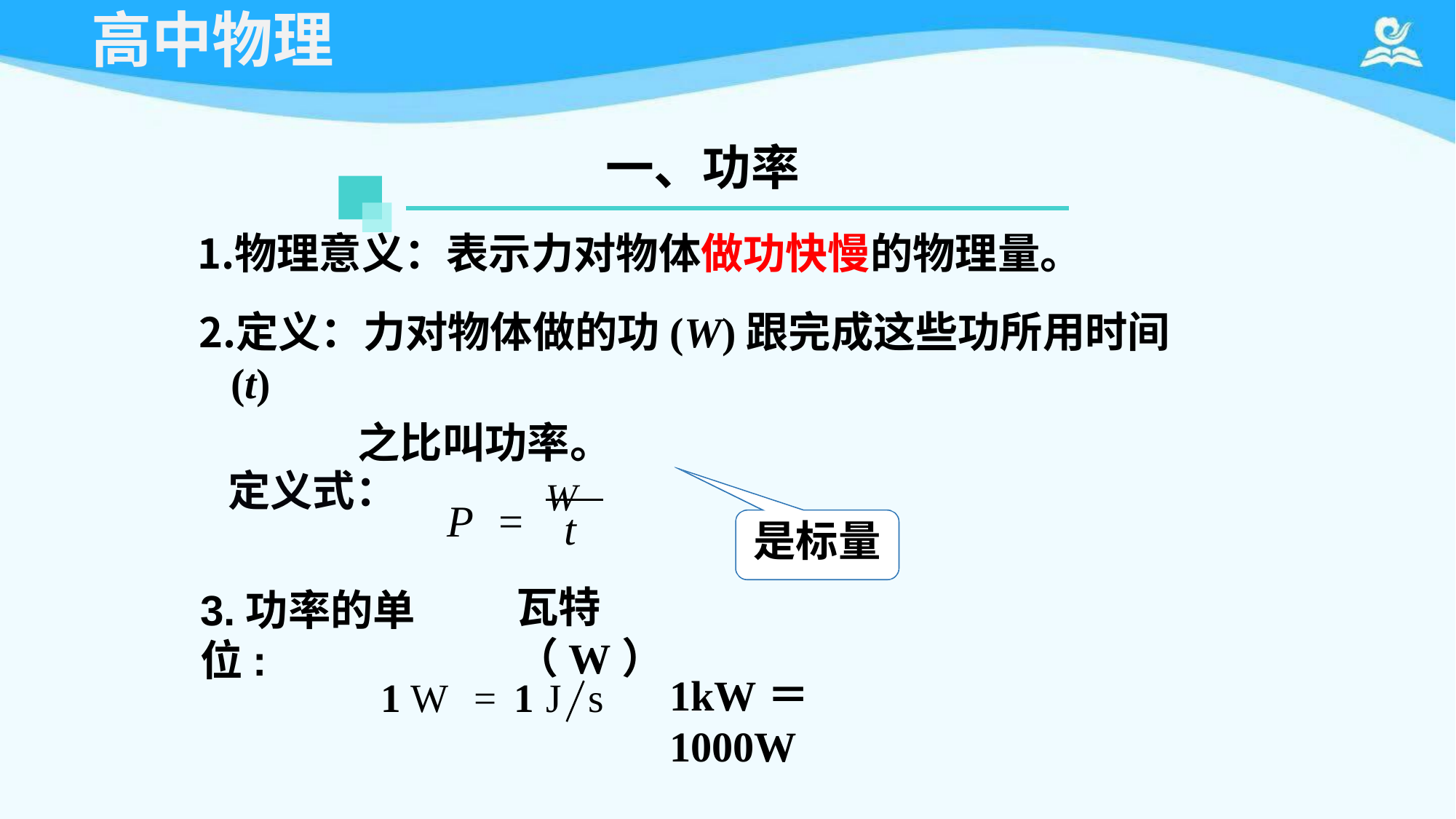

# 高中物理
一、功率
物理意义：表示力对物体做功快慢的物理量。
定义：力对物体做的功(W)跟完成这些功所用时间(t)
之比叫功率。

定义式：

P	=	W
t
瓦特（W）

是标量
3.功率的单位:
1kW＝1000W
1 W	=	1 J	s